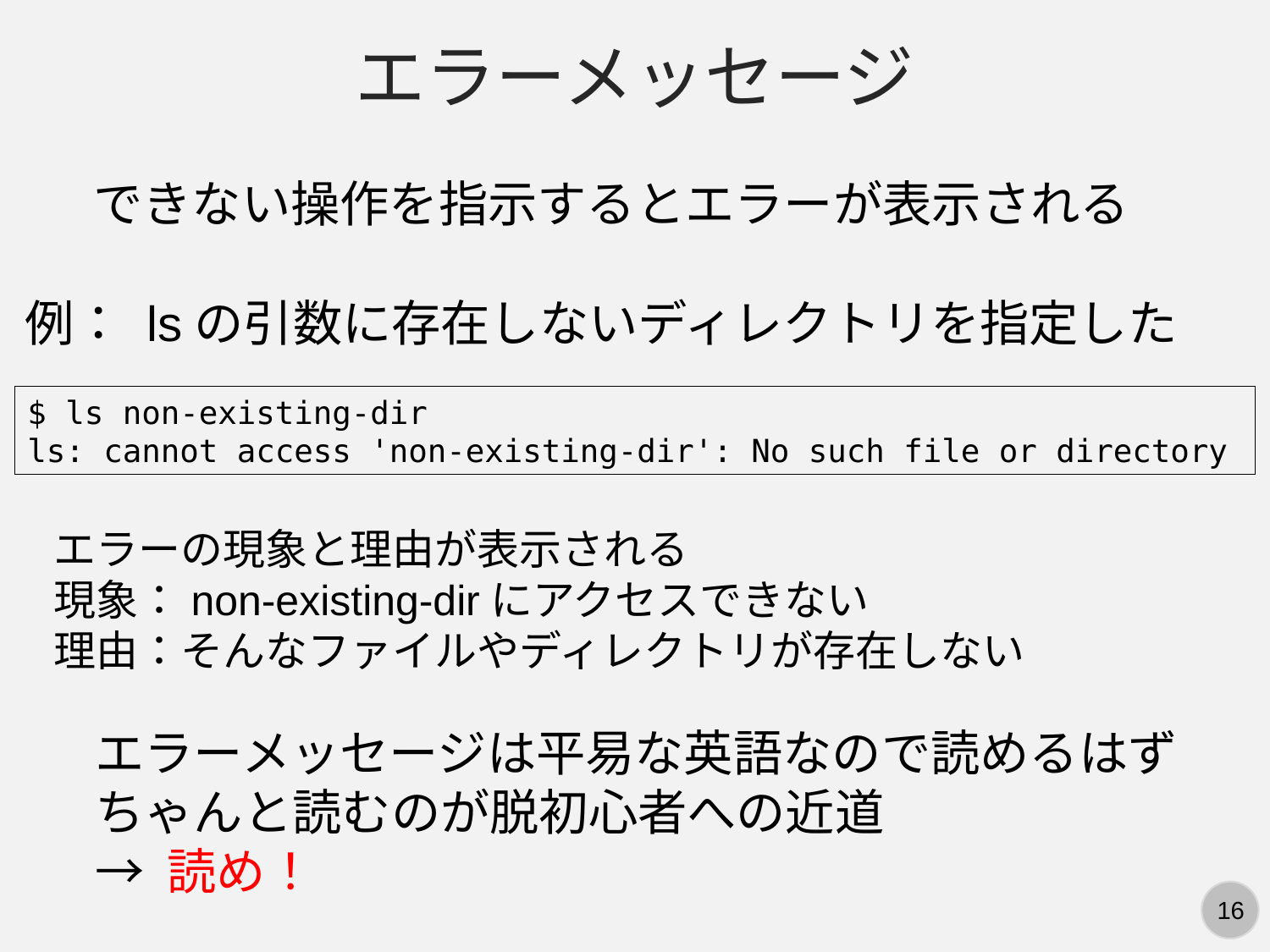

エラーメッセージ
できない操作を指示するとエラーが表示される
例： lsの引数に存在しないディレクトリを指定した
$ ls non-existing-dir
ls: cannot access 'non-existing-dir': No such file or directory
エラーの現象と理由が表示される
現象：non-existing-dirにアクセスできない
理由：そんなファイルやディレクトリが存在しない
エラーメッセージは平易な英語なので読めるはず
ちゃんと読むのが脱初心者への近道
→ 読め！